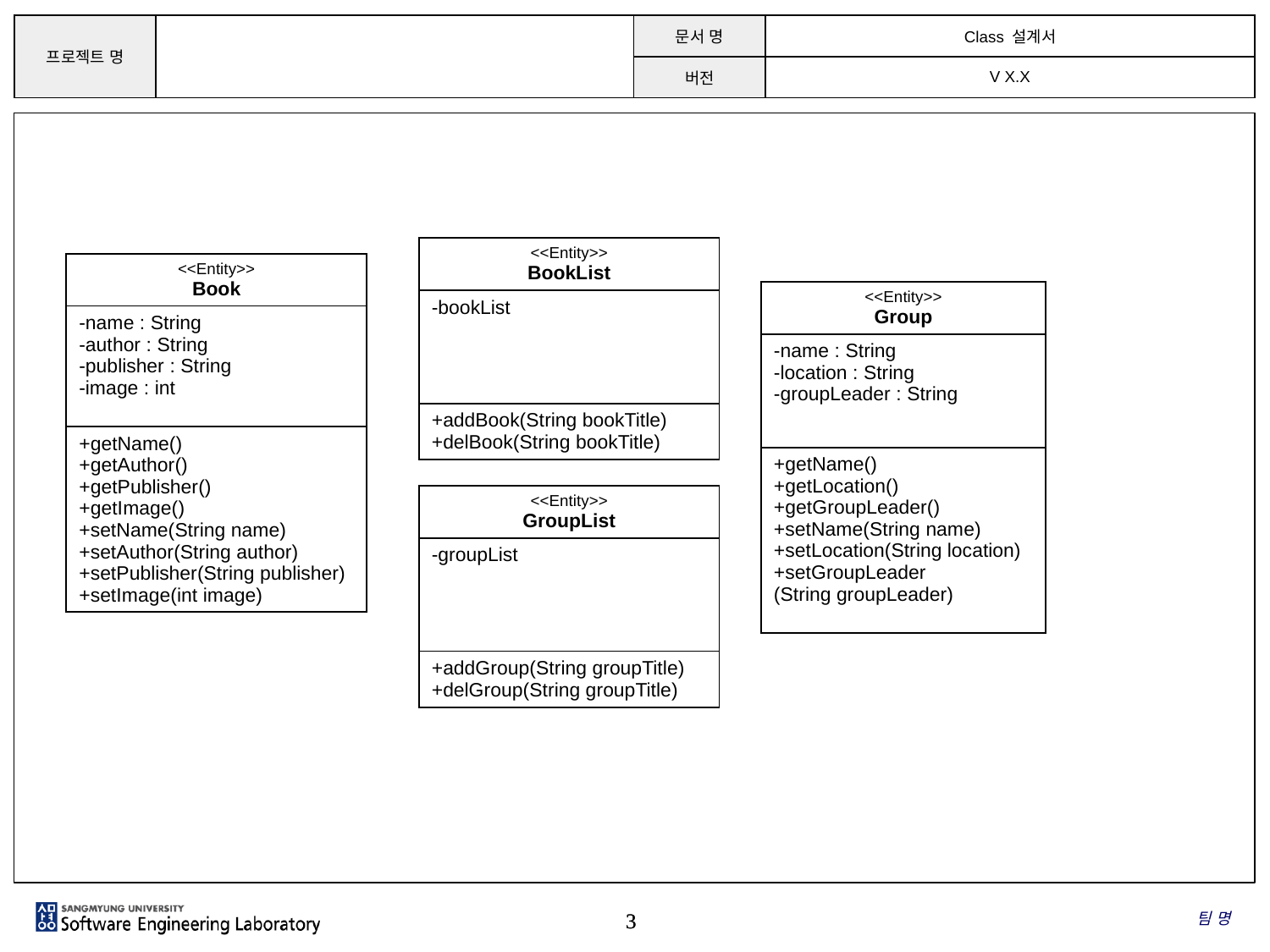

| <<Entity>> BookList |
| --- |
| -bookList |
| +addBook(String bookTitle) +delBook(String bookTitle) |
| <<Entity>> Book |
| --- |
| -name : String -author : String -publisher : String -image : int |
| +getName() +getAuthor() +getPublisher() +getImage() +setName(String name) +setAuthor(String author) +setPublisher(String publisher) +setImage(int image) |
| <<Entity>> Group |
| --- |
| -name : String -location : String -groupLeader : String |
| +getName() +getLocation() +getGroupLeader() +setName(String name) +setLocation(String location) +setGroupLeader (String groupLeader) |
| <<Entity>> GroupList |
| --- |
| -groupList |
| +addGroup(String groupTitle) +delGroup(String groupTitle) |
팀 명